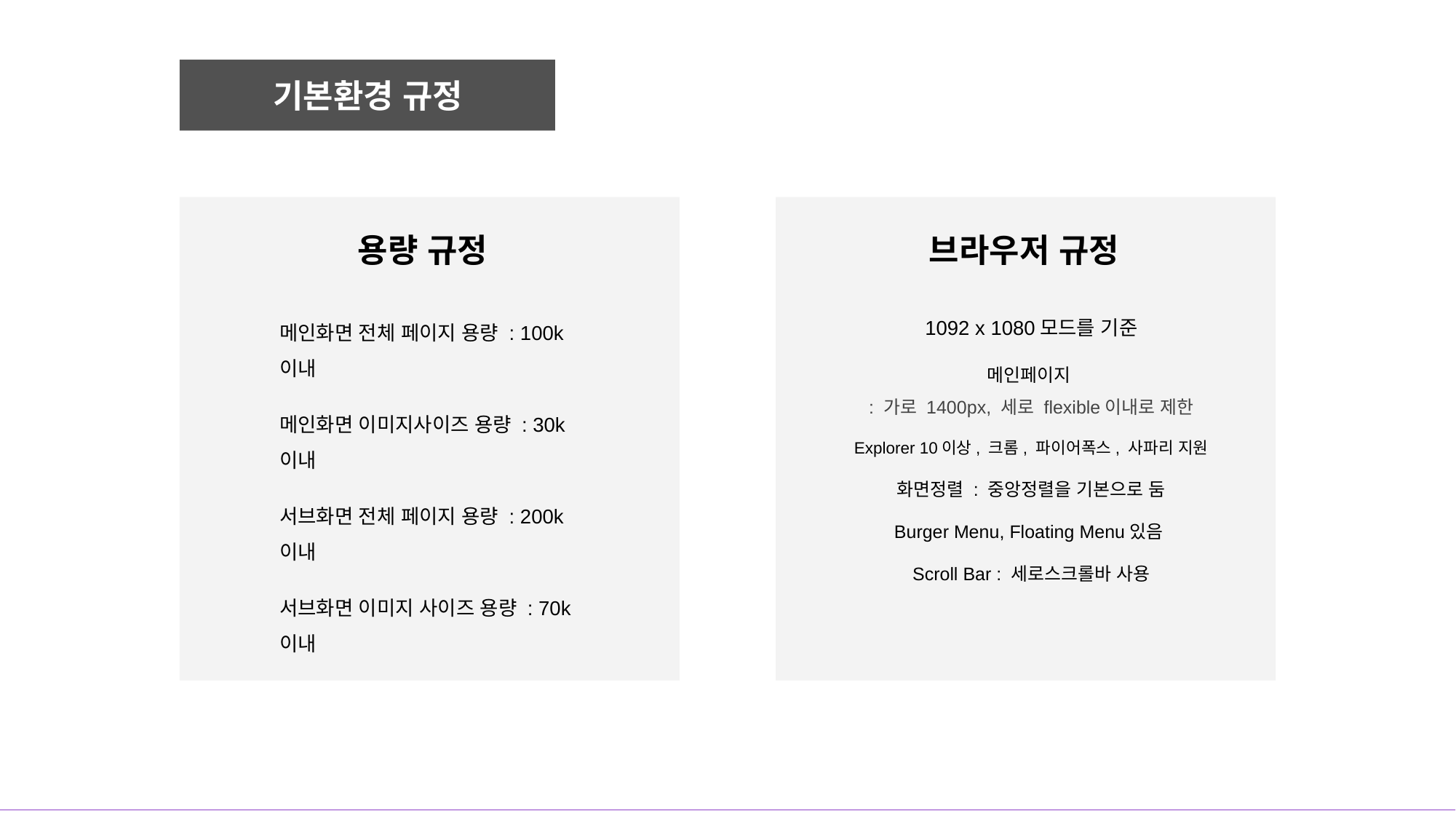

기본환경 규정

용량 규정
브라우저 규정
1092 x 1080모드를 기준

메인페이지
: 가로 1400px, 세로 flexible이내로 제한

Explorer 10이상, 크롬, 파이어폭스, 사파리 지원

화면정렬 : 중앙정렬을 기본으로 둠

Burger Menu, Floating Menu있음

Scroll Bar : 세로스크롤바 사용

메인화면 전체 페이지 용량 : 100k 이내

메인화면 이미지사이즈 용량 : 30k 이내

서브화면 전체 페이지 용량 : 200k 이내

서브화면 이미지 사이즈 용량 : 70k 이내